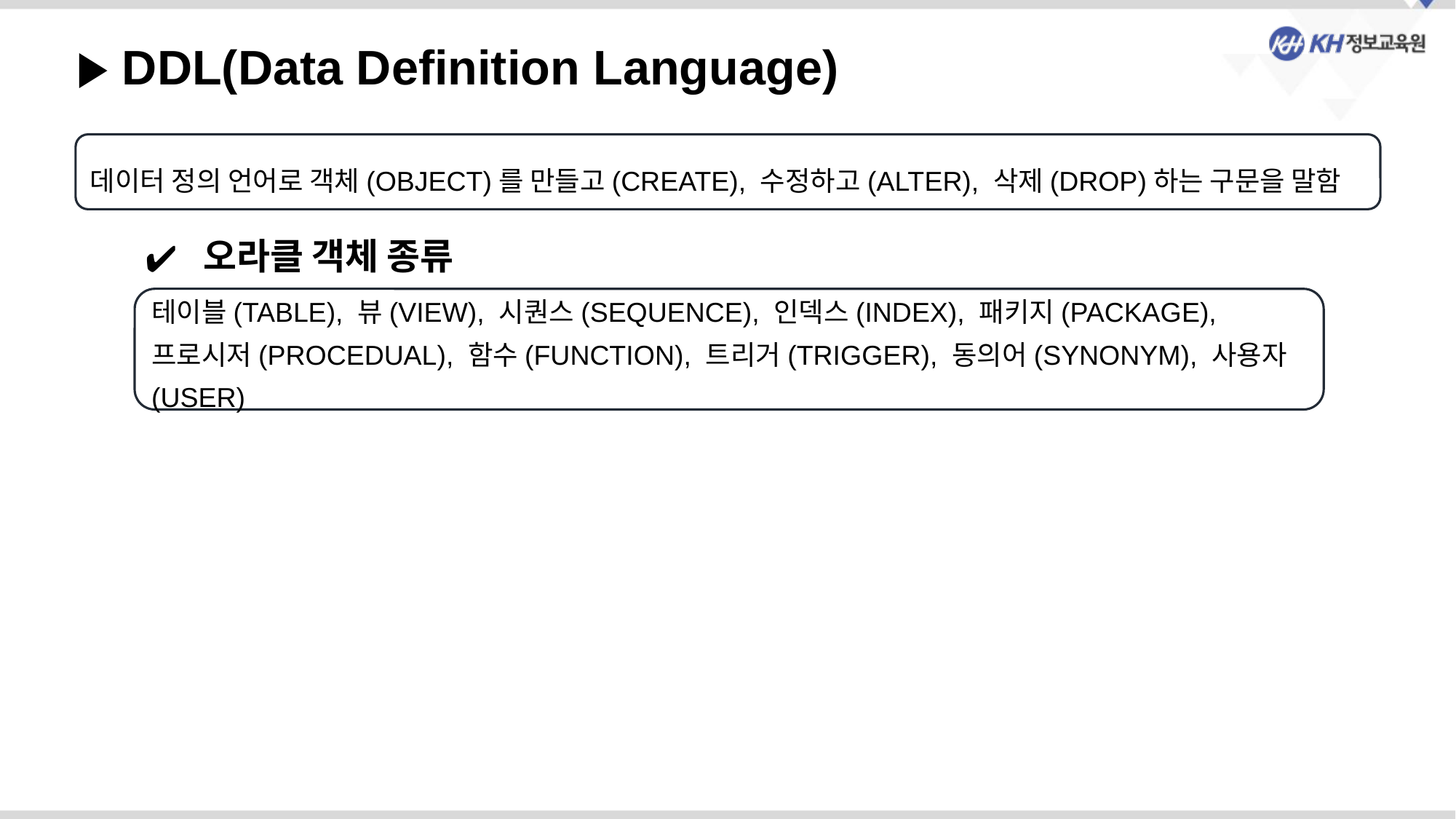

▶ DDL(Data Definition Language)
데이터 정의 언어로 객체(OBJECT)를 만들고(CREATE), 수정하고(ALTER), 삭제(DROP)하는 구문을 말함
 오라클 객체 종류
테이블(TABLE), 뷰(VIEW), 시퀀스(SEQUENCE), 인덱스(INDEX), 패키지(PACKAGE),
프로시저(PROCEDUAL), 함수(FUNCTION), 트리거(TRIGGER), 동의어(SYNONYM), 사용자(USER)